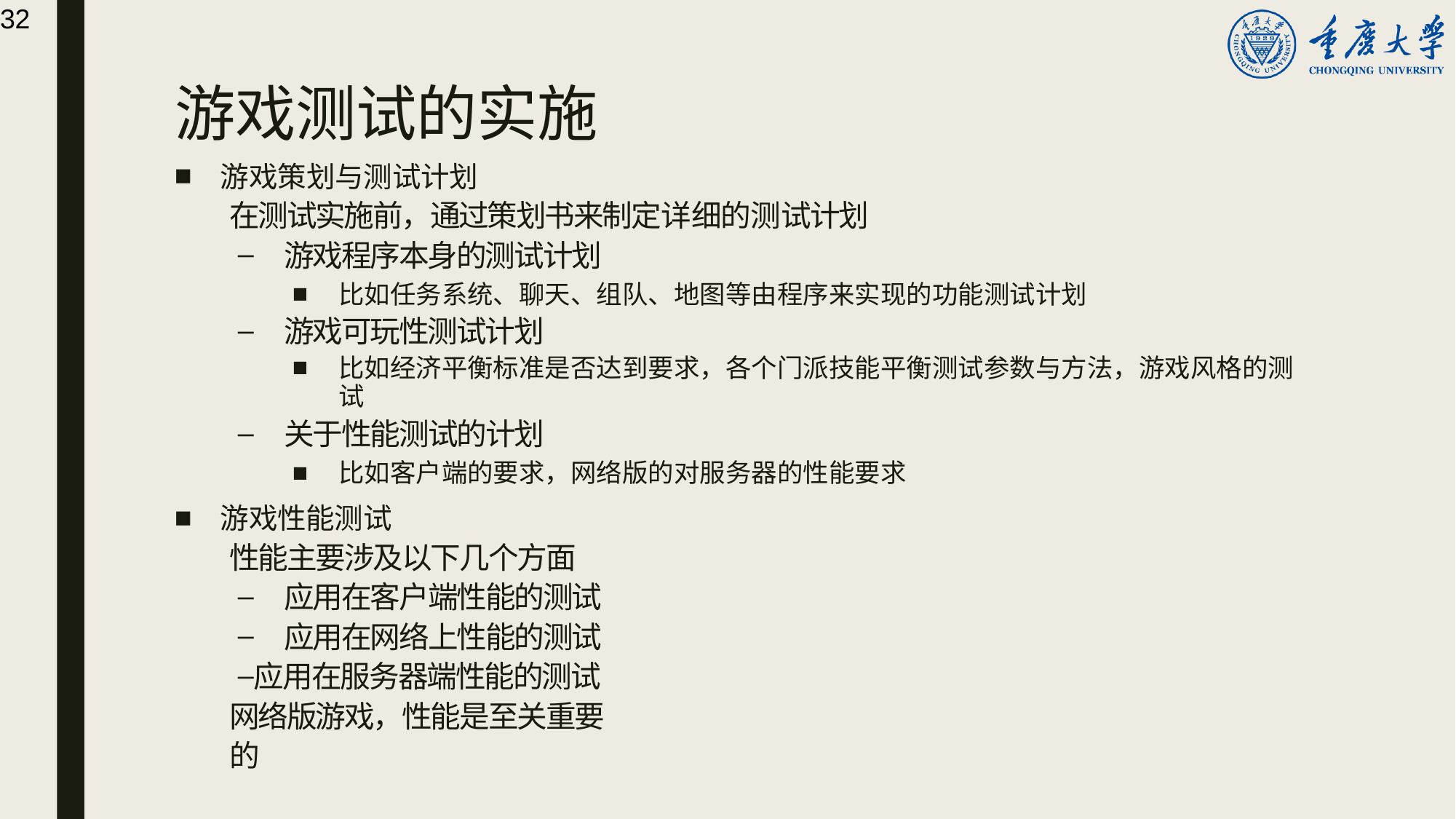

32
# 游戏测试的实施
游戏策划与测试计划
在测试实施前，通过策划书来制定详细的测试计划
游戏程序本身的测试计划
比如任务系统、聊天、组队、地图等由程序来实现的功能测试计划
游戏可玩性测试计划
比如经济平衡标准是否达到要求，各个门派技能平衡测试参数与方法，游戏风格的测
试
关于性能测试的计划
比如客户端的要求，网络版的对服务器的性能要求
游戏性能测试
性能主要涉及以下几个方面
应用在客户端性能的测试
应用在网络上性能的测试
应用在服务器端性能的测试 网络版游戏，性能是至关重要的